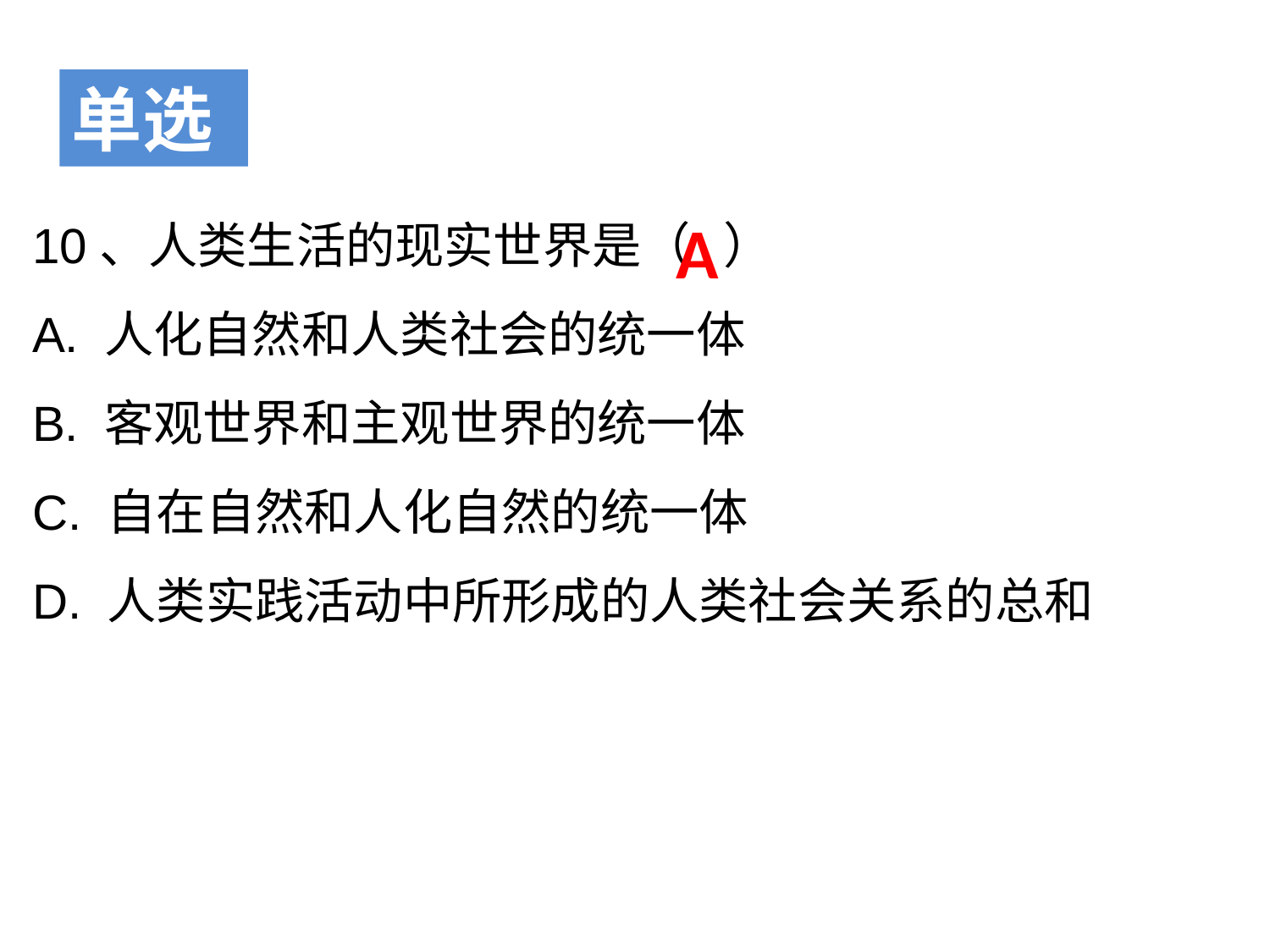

单选
10、人类生活的现实世界是（   ）
A. 人化自然和人类社会的统一体
B. 客观世界和主观世界的统一体
C. 自在自然和人化自然的统一体
D. 人类实践活动中所形成的人类社会关系的总和

A